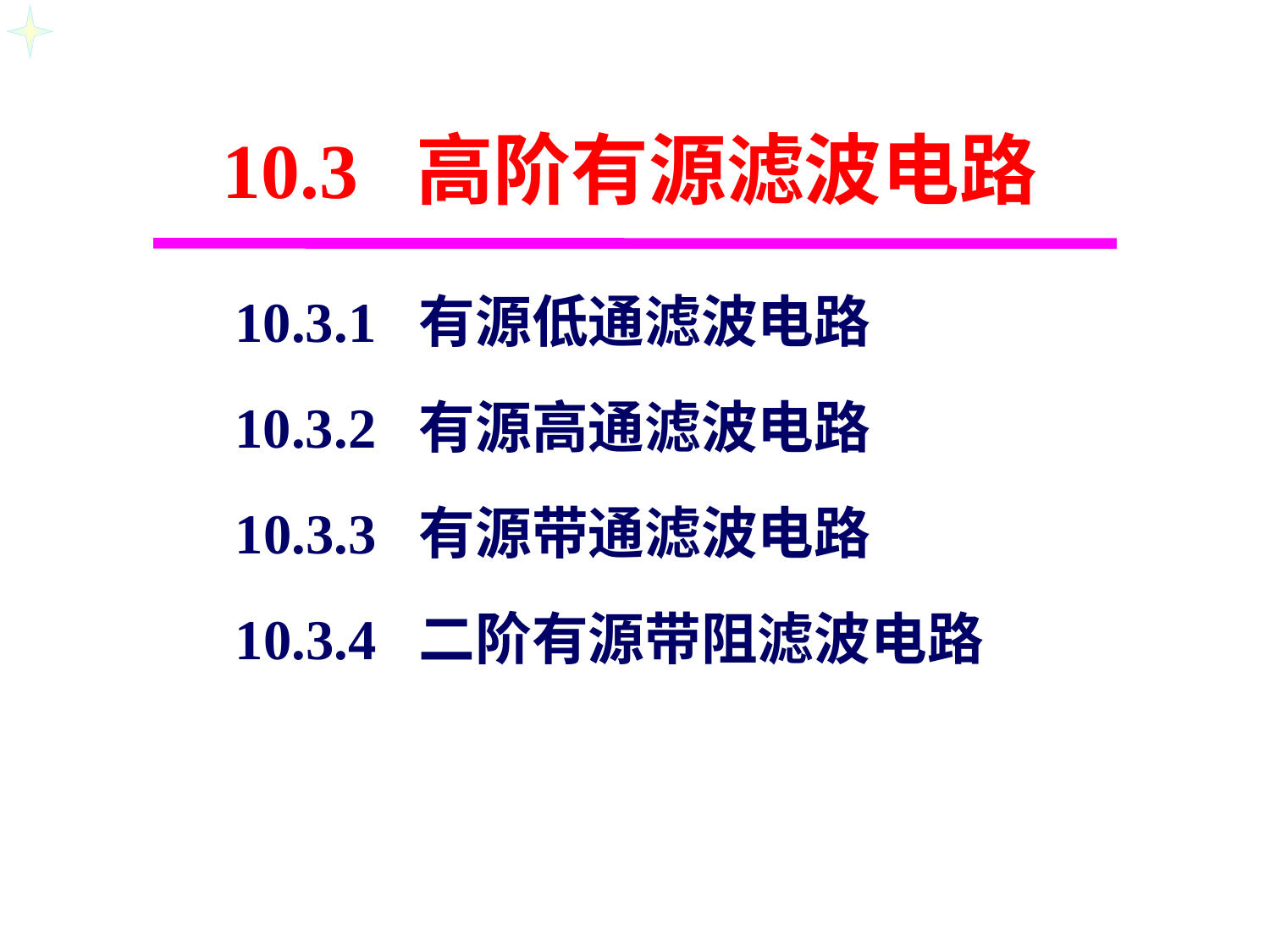

10.3  高阶有源滤波电路

10.3.1  有源低通滤波电路
10.3.2  有源高通滤波电路
10.3.3  有源带通滤波电路
10.3.4  二阶有源带阻滤波电路